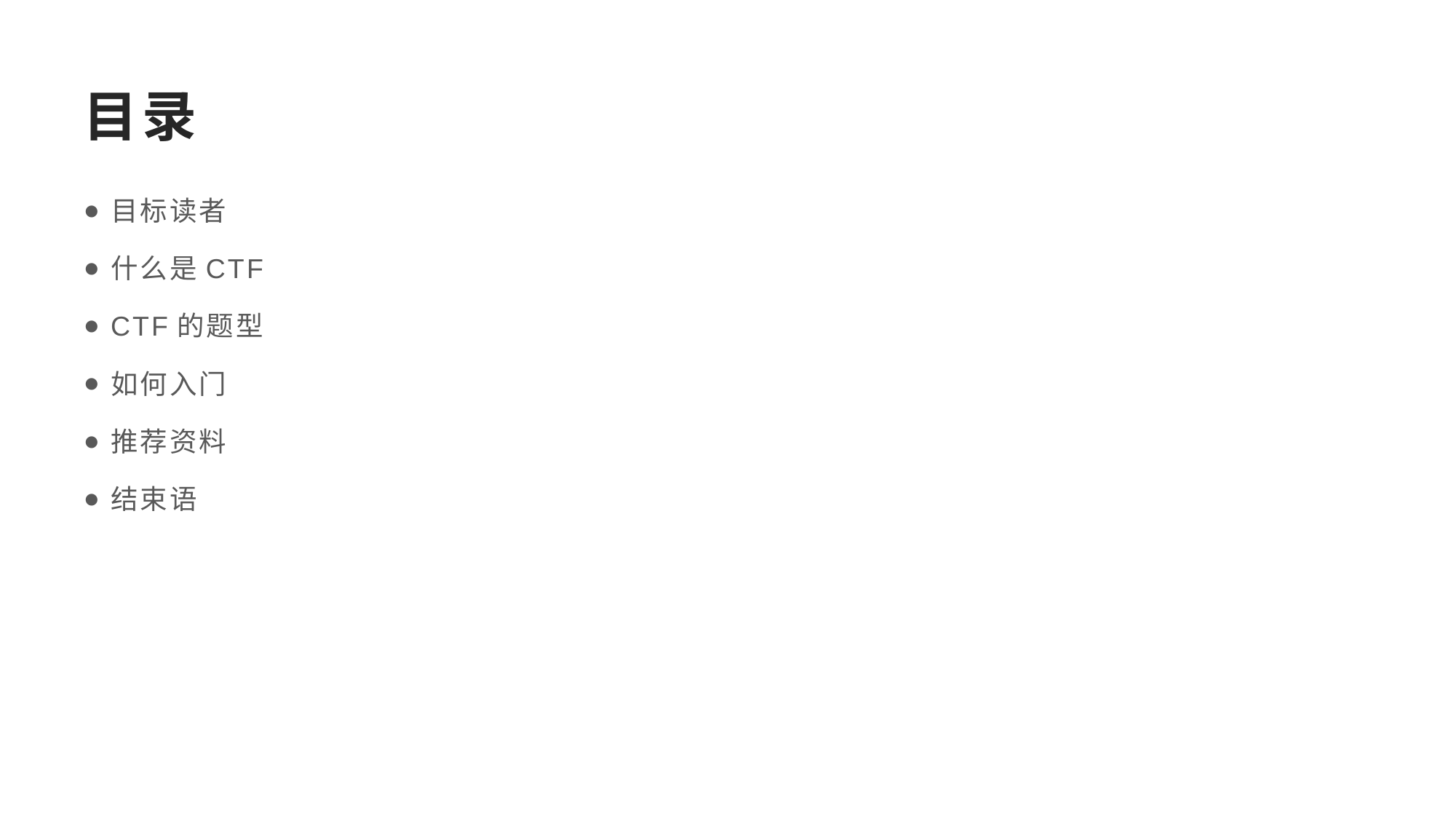

# 目录
目标读者
什么是CTF
CTF的题型
如何入门
推荐资料
结束语